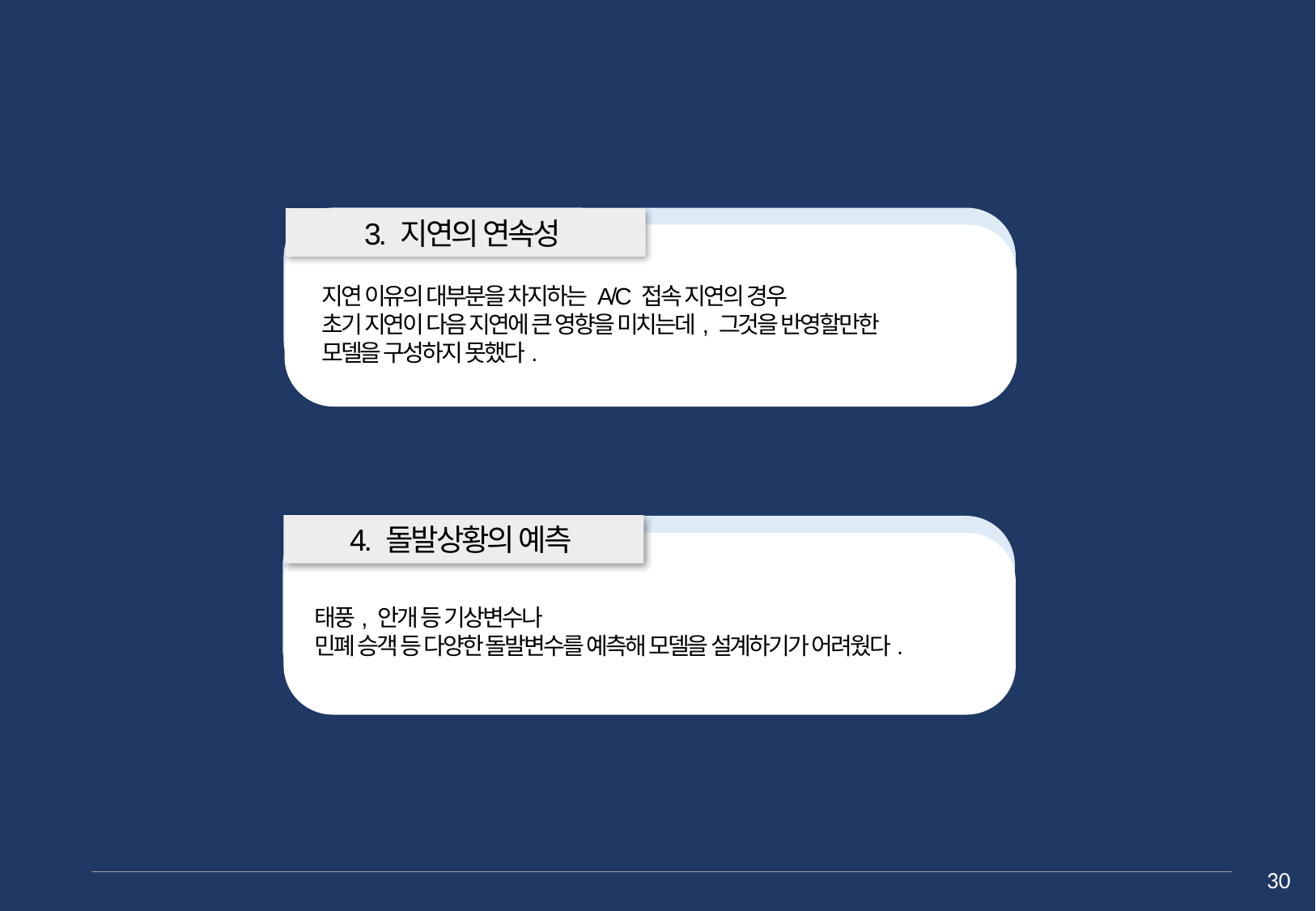

4. 한계점 및 향후계획

3. 지연의 연속성
지연 이유의 대부분을 차지하는 A/C 접속 지연의 경우
초기 지연이 다음 지연에 큰 영향을 미치는데, 그것을 반영할만한
모델을 구성하지 못했다.
4. 돌발상황의 예측

태풍, 안개 등 기상변수나
민폐 승객 등 다양한 돌발변수를 예측해 모델을 설계하기가 어려웠다.
30